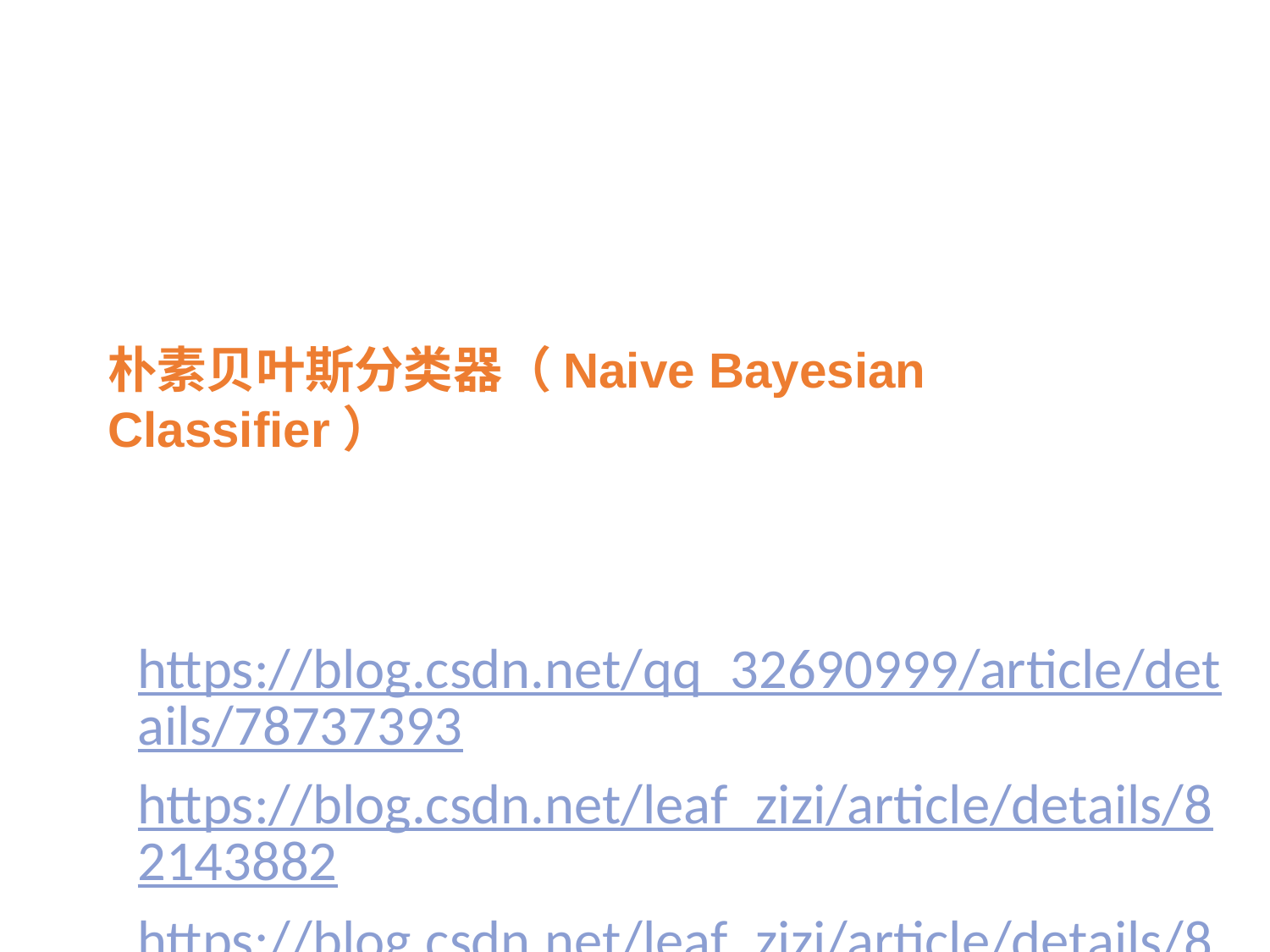

# 朴素贝叶斯分类器（Naive Bayesian Classifier）
https://blog.csdn.net/qq_32690999/article/details/78737393
https://blog.csdn.net/leaf_zizi/article/details/82143882
https://blog.csdn.net/leaf_zizi/article/details/82183542